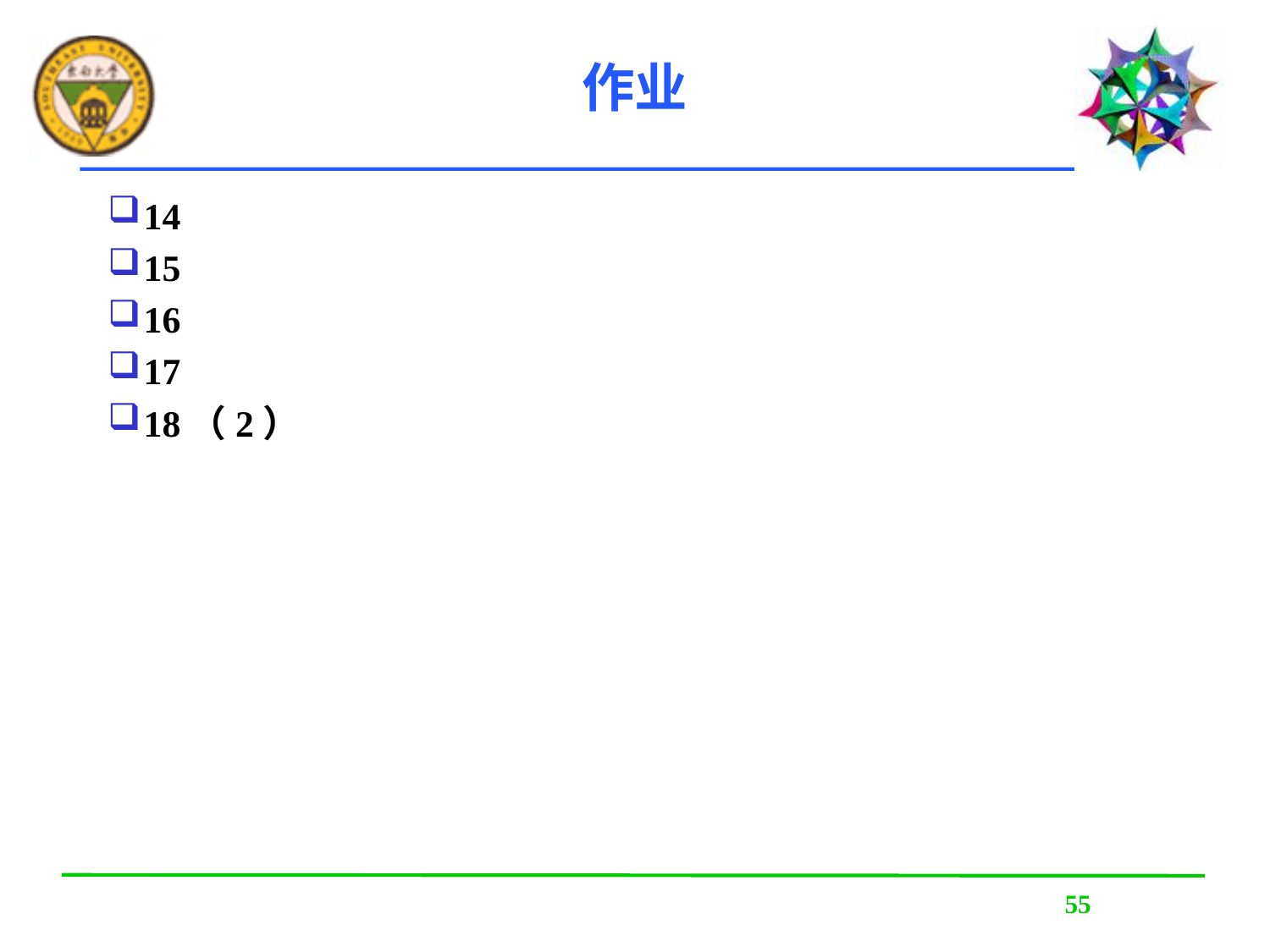

# 作业
14
15
16
17
18（2）